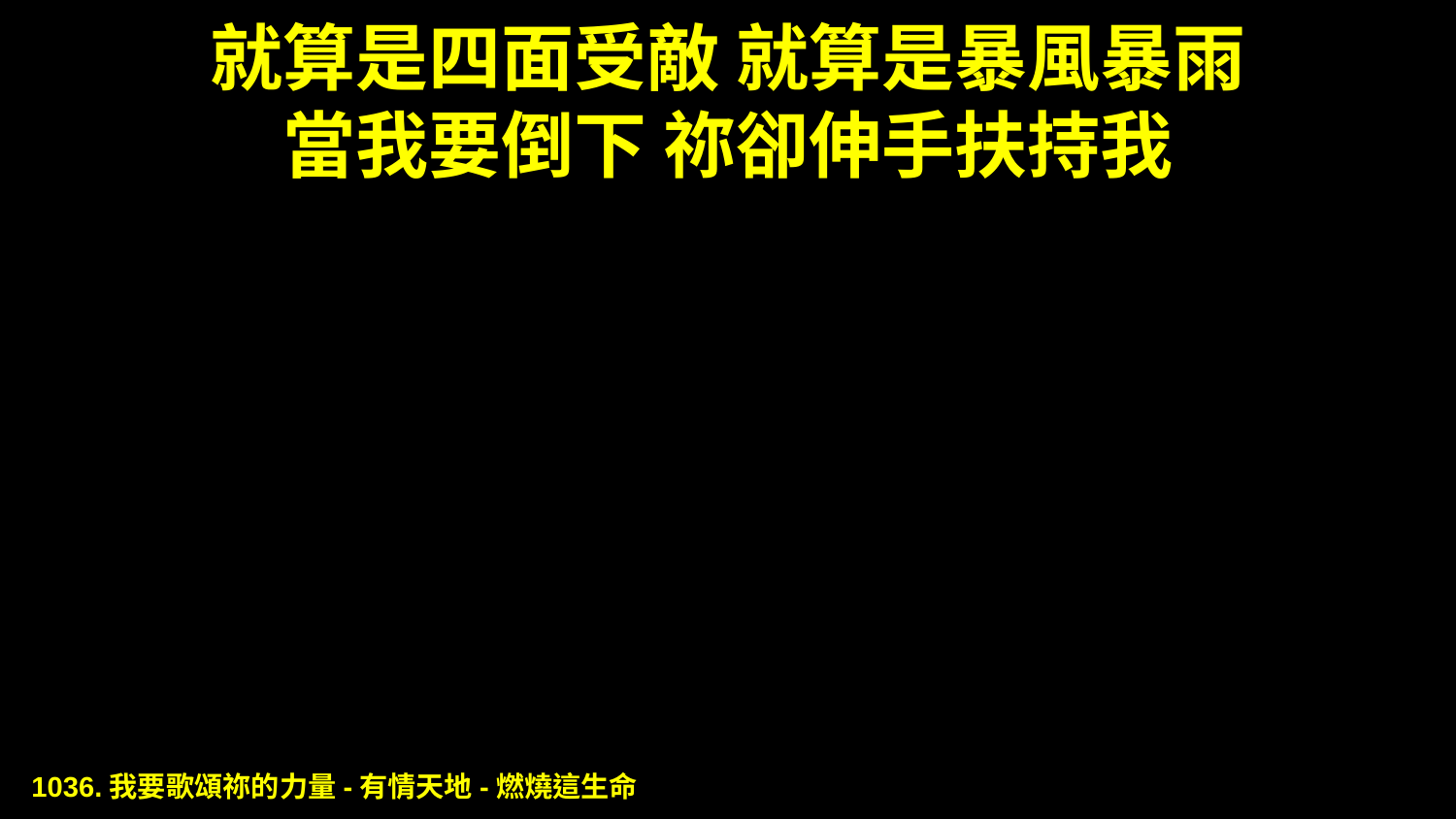

# 就算是四面受敵 就算是暴風暴雨 當我要倒下 祢卻伸手扶持我
1036.我要歌頌祢的力量-有情天地-燃燒這生命